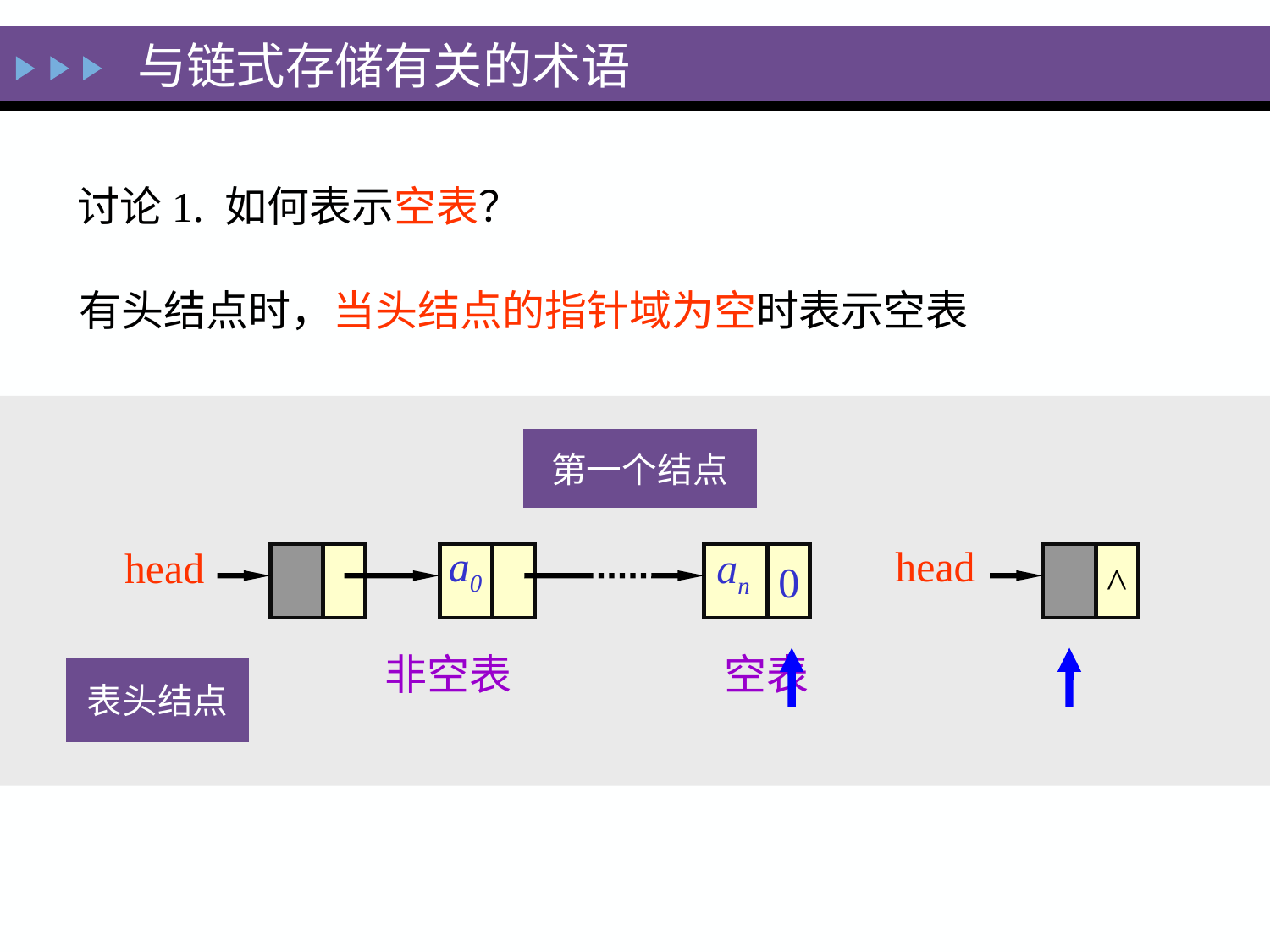

与链式存储有关的术语
讨论1. 如何表示空表？
有头结点时，当头结点的指针域为空时表示空表

第一个结点
a0
head
head
an

0

^

非空表	         空表

表头结点